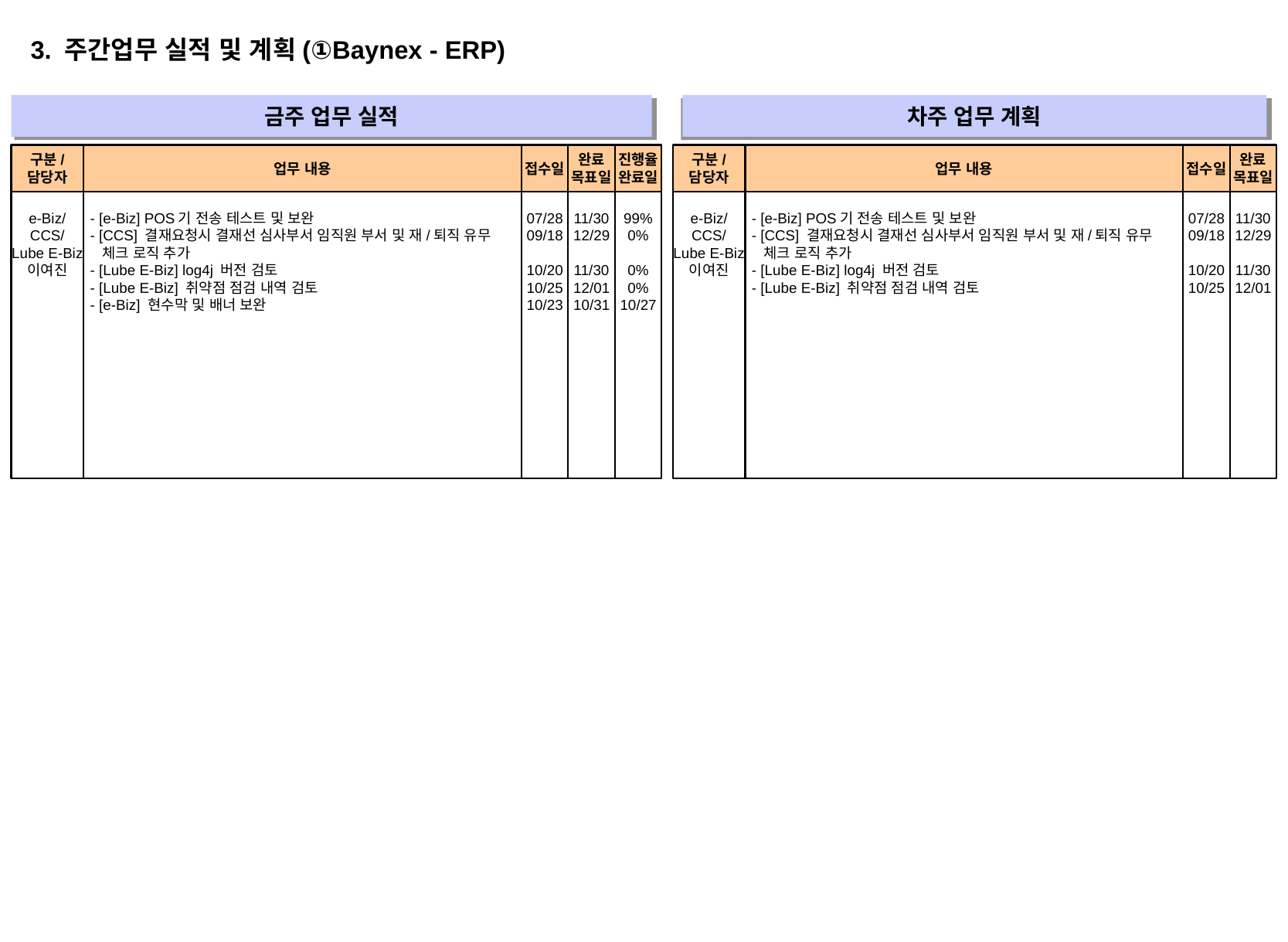

3. 주간업무 실적 및 계획(①Baynex - ERP)
금주 업무 실적
차주 업무 계획
" "
" "
구분/
담당자
업무 내용
접수일
완료
목표일
진행율
완료일
구분/
담당자
업무 내용
접수일
완료
목표일
e-Biz/
CCS/
Lube E-Biz
이여진

- [e-Biz] POS기 전송 테스트 및 보완
- [CCS] 결재요청시 결재선 심사부서 임직원 부서 및 재/퇴직 유무
   체크 로직 추가
- [Lube E-Biz] log4j 버전 검토
- [Lube E-Biz] 취약점 점검 내역 검토
- [e-Biz] 현수막 및 배너 보완
07/28
09/18
10/20
10/25
10/23
11/30
12/29
11/30
12/01
10/31
99%
0%
0%
0%
10/27
e-Biz/
CCS/
Lube E-Biz
이여진

- [e-Biz] POS기 전송 테스트 및 보완
- [CCS] 결재요청시 결재선 심사부서 임직원 부서 및 재/퇴직 유무
   체크 로직 추가
- [Lube E-Biz] log4j 버전 검토
- [Lube E-Biz] 취약점 점검 내역 검토
07/28
09/18
10/20
10/25
11/30
12/29
11/30
12/01